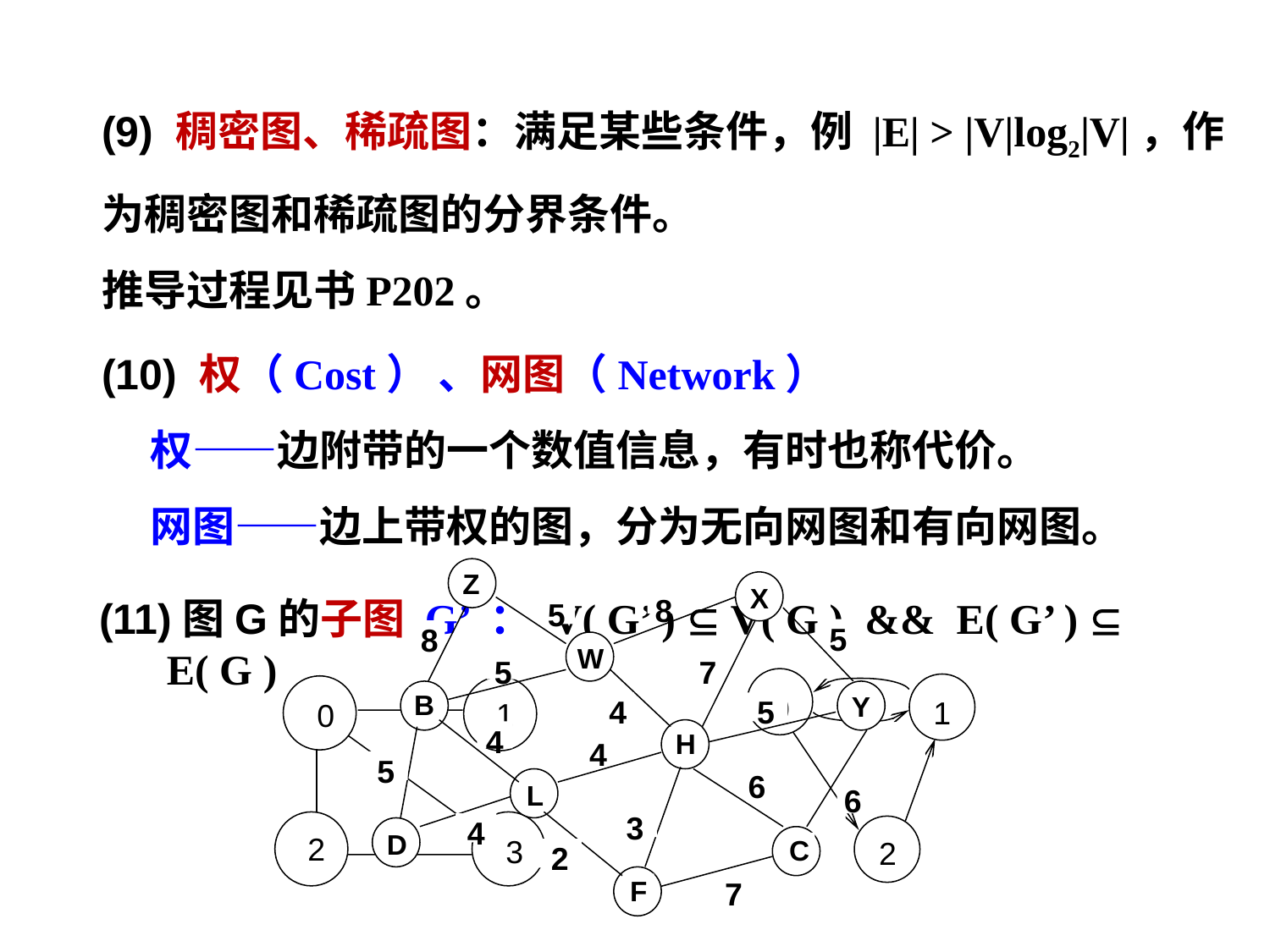

(9) 稠密图、稀疏图：满足某些条件，例 |E| > |V|log2|V|，作为稠密图和稀疏图的分界条件。
推导过程见书P202。
(10) 权（Cost） 、网图（Network）
    权——边附带的一个数值信息，有时也称代价。
    网图——边上带权的图，分为无向网图和有向网图。

Z
X
W
B
Y
H
L
D
C
F
8
5
5
8
5
7
4
5
4
4
5
6
6
3
4
2
7
(11)图G的子图 G’ ： V( G’ ) ⊆ V( G )  &&  E( G’ ) ⊆ E( G )

0
1

2

1
0
2
3